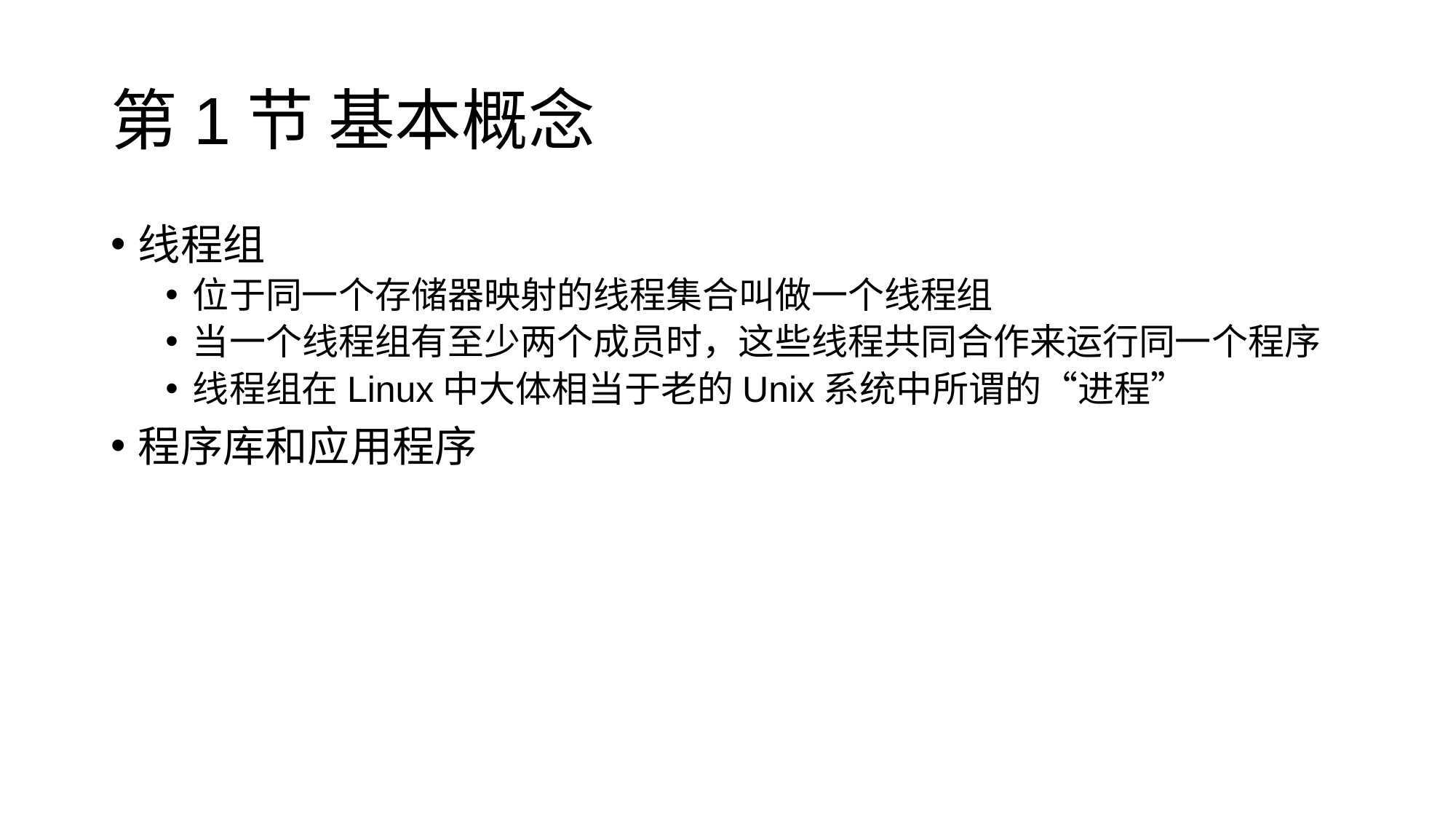

# 第1节 基本概念
线程组
位于同一个存储器映射的线程集合叫做一个线程组
当一个线程组有至少两个成员时，这些线程共同合作来运行同一个程序
线程组在Linux中大体相当于老的Unix系统中所谓的“进程”
程序库和应用程序